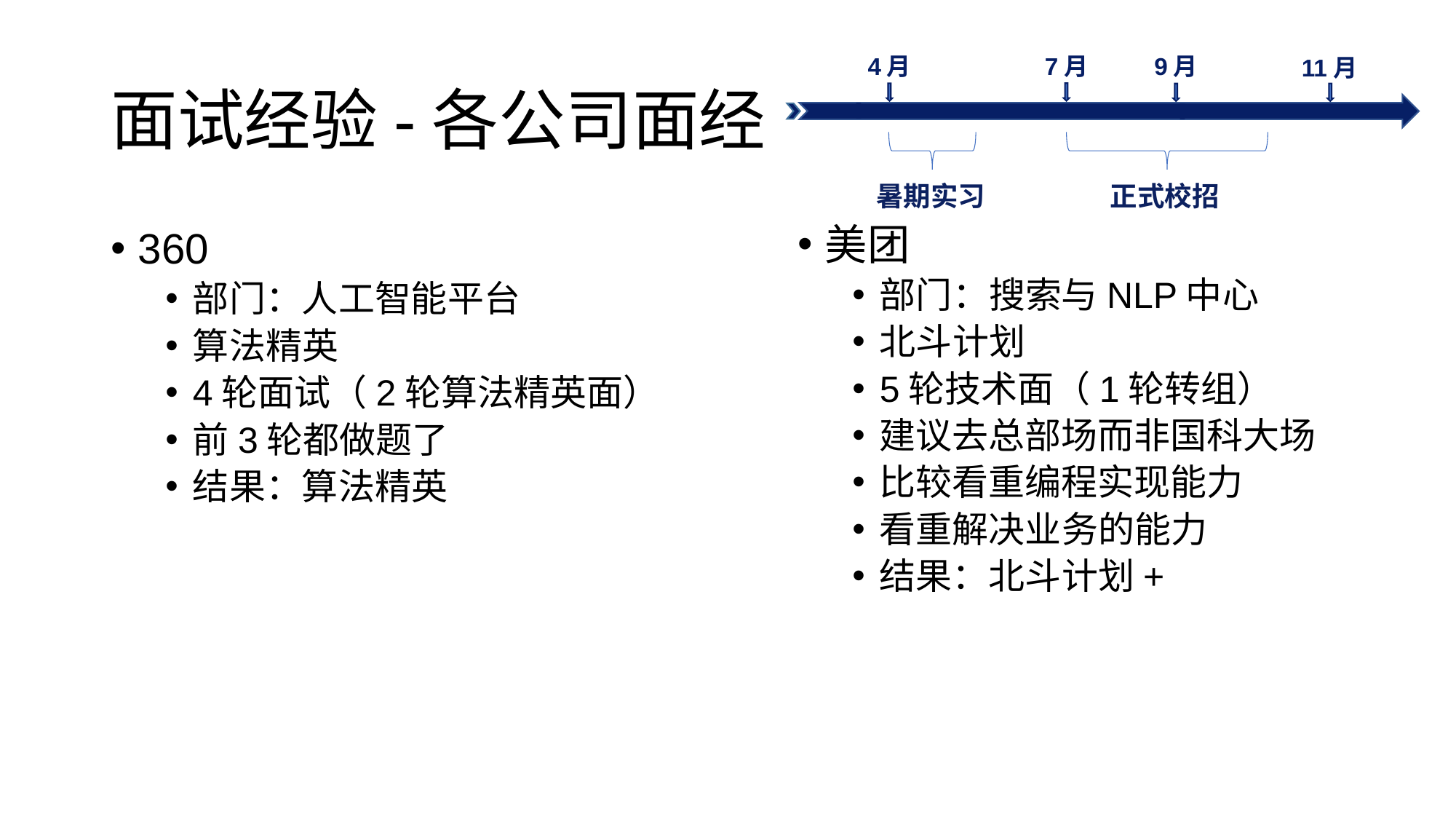

# 面试经验-各公司面经
7月

4月

9月

11月

暑期实习
正式校招
美团
部门：搜索与NLP中心
北斗计划
5轮技术面（1轮转组）
建议去总部场而非国科大场
比较看重编程实现能力
看重解决业务的能力
结果：北斗计划+
360
部门：人工智能平台
算法精英
4轮面试（2轮算法精英面）
前3轮都做题了
结果：算法精英